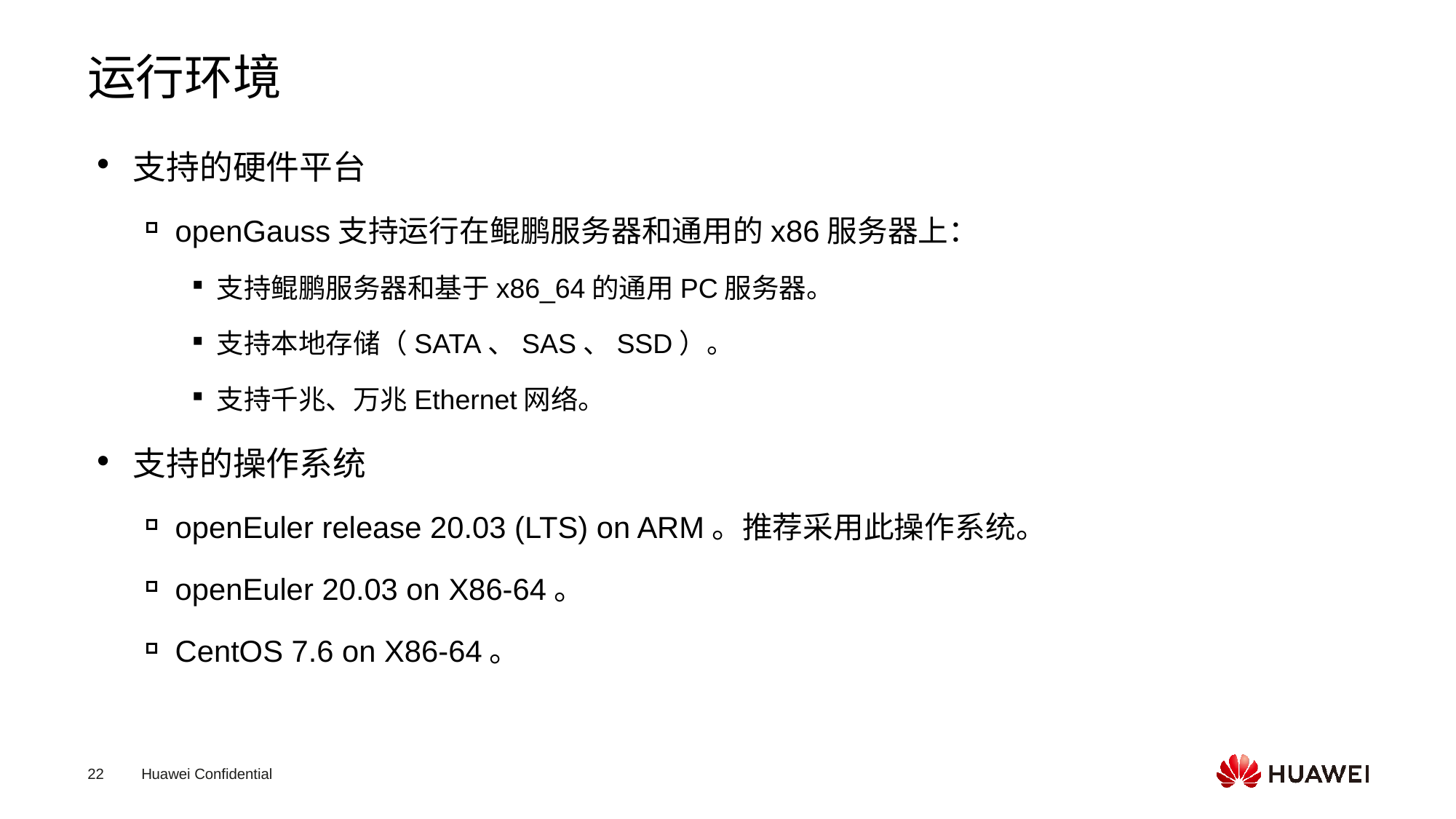

# 运行环境
支持的硬件平台
openGauss支持运行在鲲鹏服务器和通用的x86服务器上：
支持鲲鹏服务器和基于x86_64的通用PC服务器。
支持本地存储（SATA、SAS、SSD）。
支持千兆、万兆Ethernet网络。
支持的操作系统
openEuler release 20.03 (LTS) on ARM。推荐采用此操作系统。
openEuler 20.03 on X86-64。
CentOS 7.6 on X86-64。